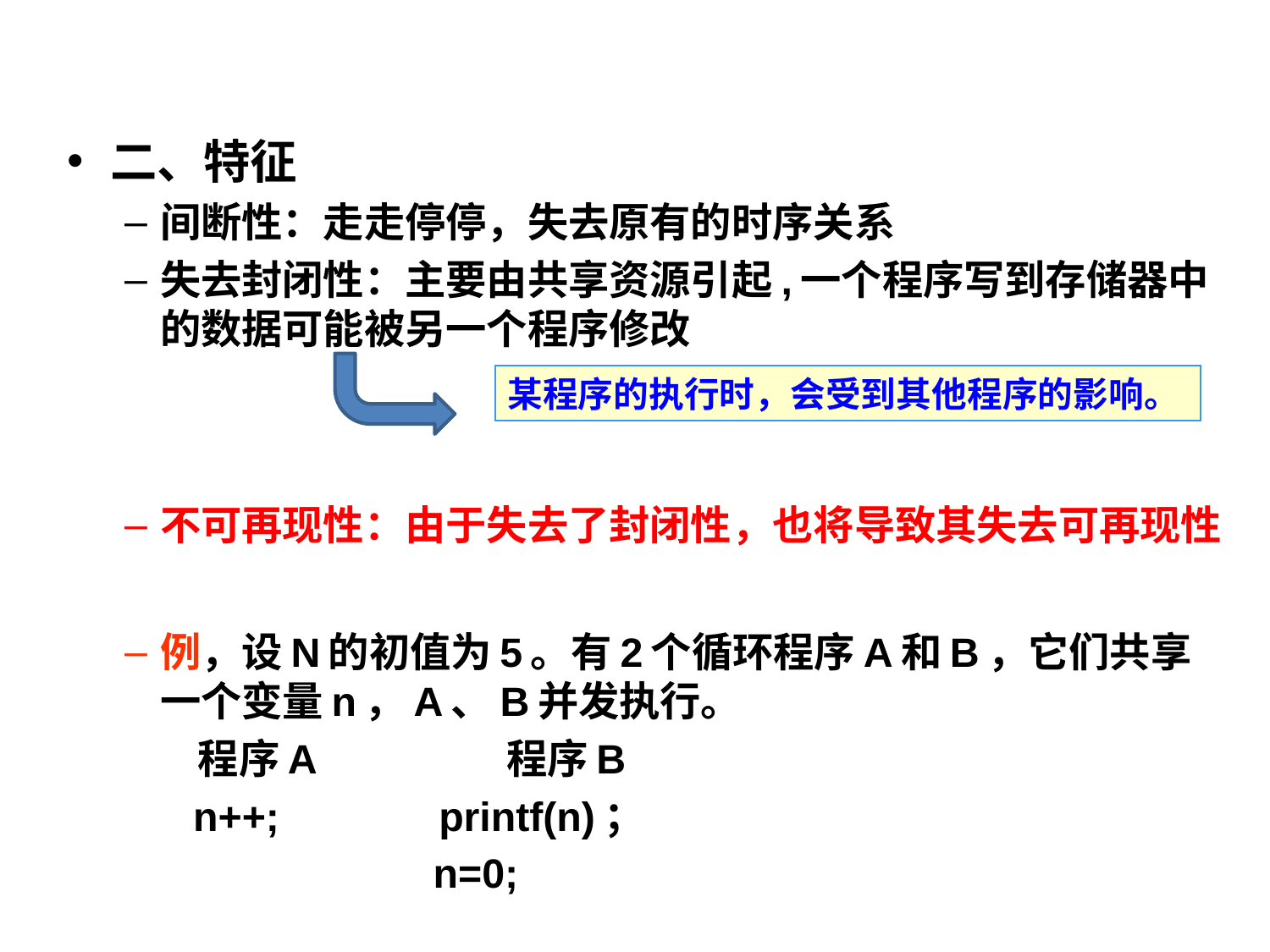

二、特征
间断性：走走停停，失去原有的时序关系
失去封闭性：主要由共享资源引起,一个程序写到存储器中的数据可能被另一个程序修改

不可再现性：由于失去了封闭性，也将导致其失去可再现性

例，设N的初值为5。有2个循环程序A和B，它们共享一个变量n，A、B并发执行。
       程序A                程序B
      n++;              printf(n)；
                           n=0;

某程序的执行时，会受到其他程序的影响。